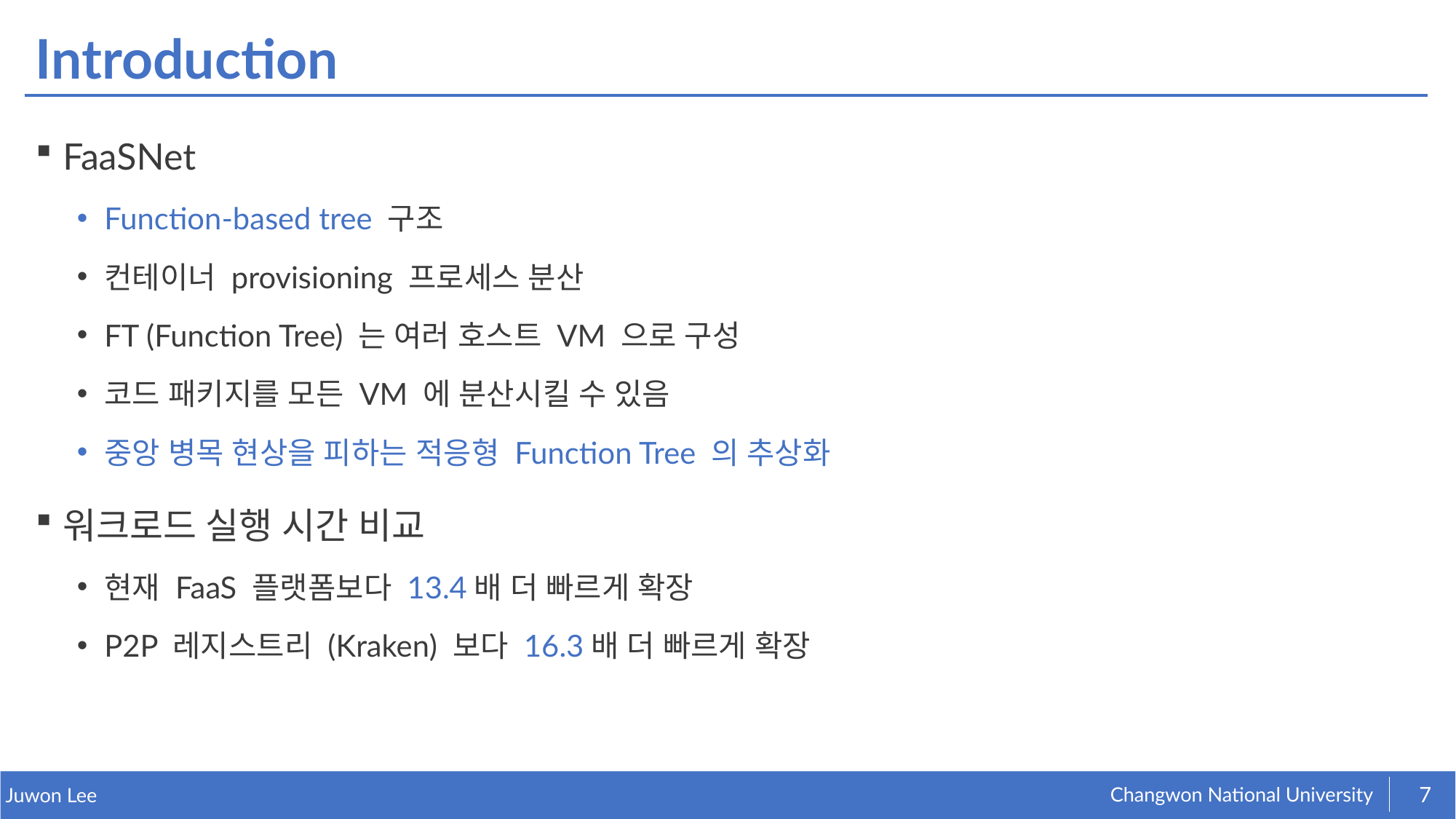

# Introduction
FaaSNet
Function-based tree 구조
컨테이너 provisioning 프로세스 분산
FT (Function Tree) 는 여러 호스트 VM 으로 구성
코드 패키지를 모든 VM 에 분산시킬 수 있음
중앙 병목 현상을 피하는 적응형 Function Tree 의 추상화
워크로드 실행 시간 비교
현재 FaaS 플랫폼보다 13.4배 더 빠르게 확장
P2P 레지스트리 (Kraken) 보다 16.3배 더 빠르게 확장
7